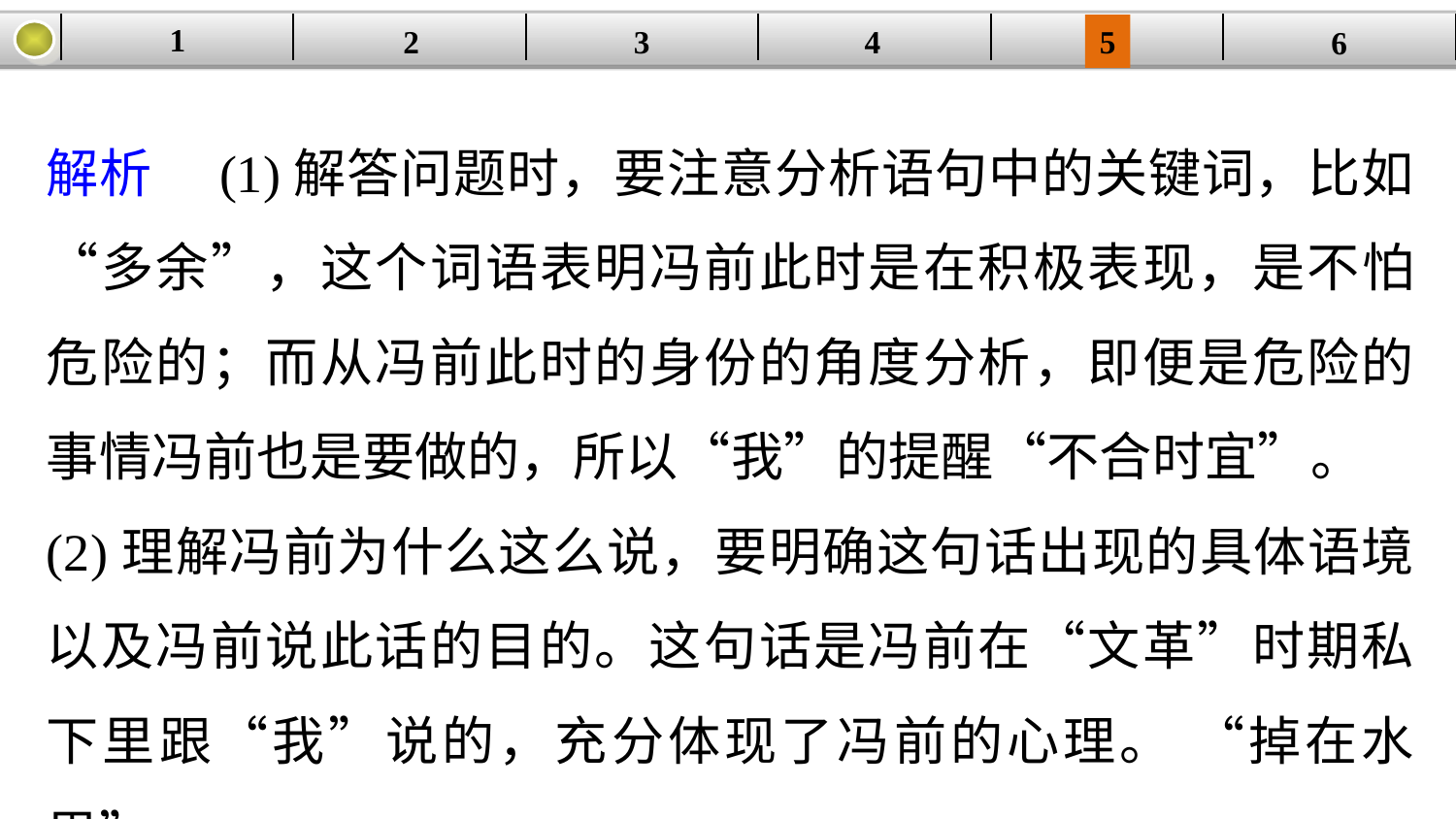

1
|  |  |  |  |  |  |
| --- | --- | --- | --- | --- | --- |
2
3
4
5
6

解析　(1)解答问题时，要注意分析语句中的关键词，比如“多余”，这个词语表明冯前此时是在积极表现，是不怕危险的；而从冯前此时的身份的角度分析，即便是危险的事情冯前也是要做的，所以“我”的提醒“不合时宜”。
(2)理解冯前为什么这么说，要明确这句话出现的具体语境以及冯前说此话的目的。这句话是冯前在“文革”时期私下里跟“我”说的，充分体现了冯前的心理。 “掉在水里”